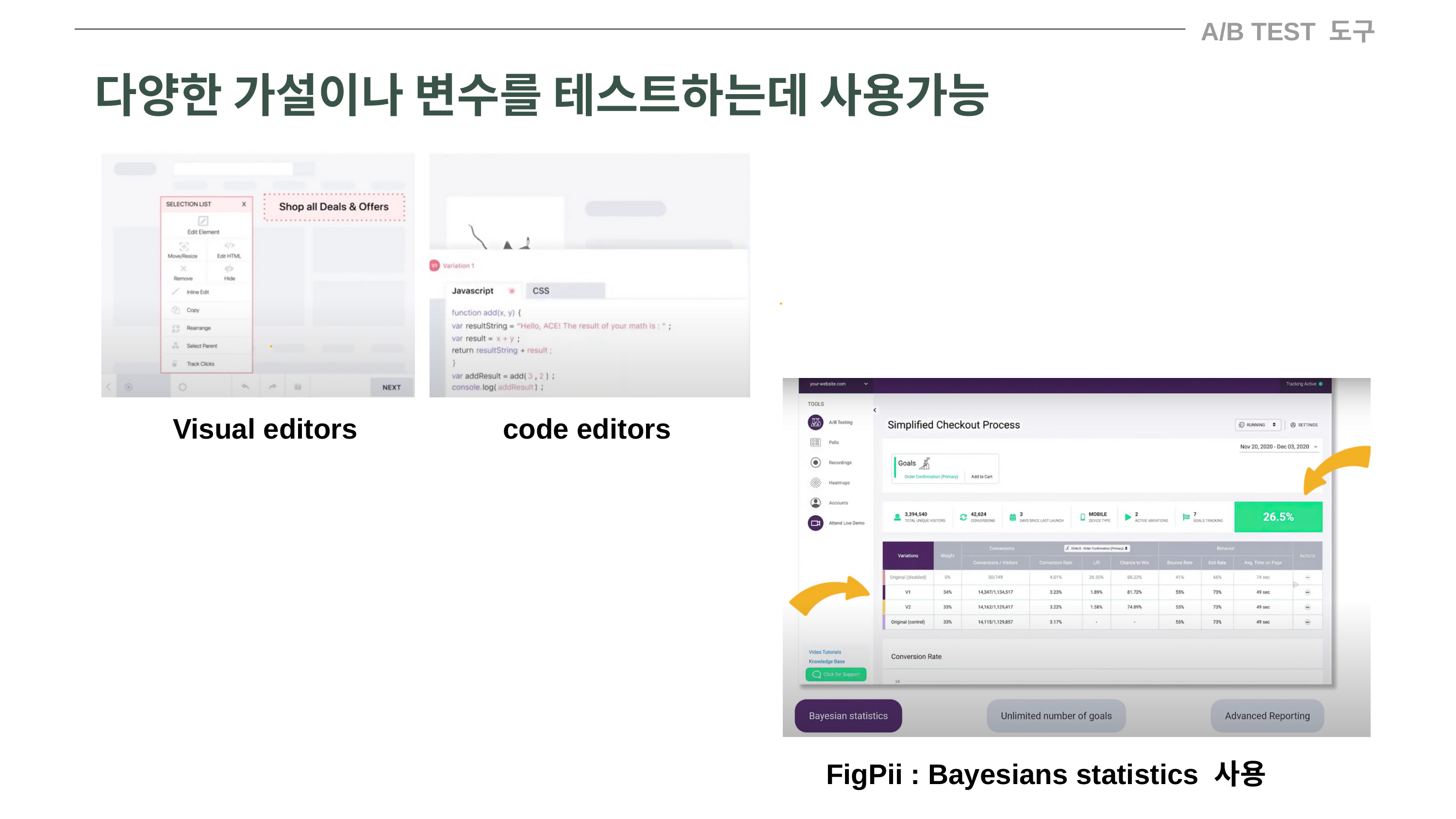

A/B TEST 도구

다양한 가설이나 변수를 테스트하는데 사용가능

Visual editors
code editors
FigPii : Bayesians statistics 사용